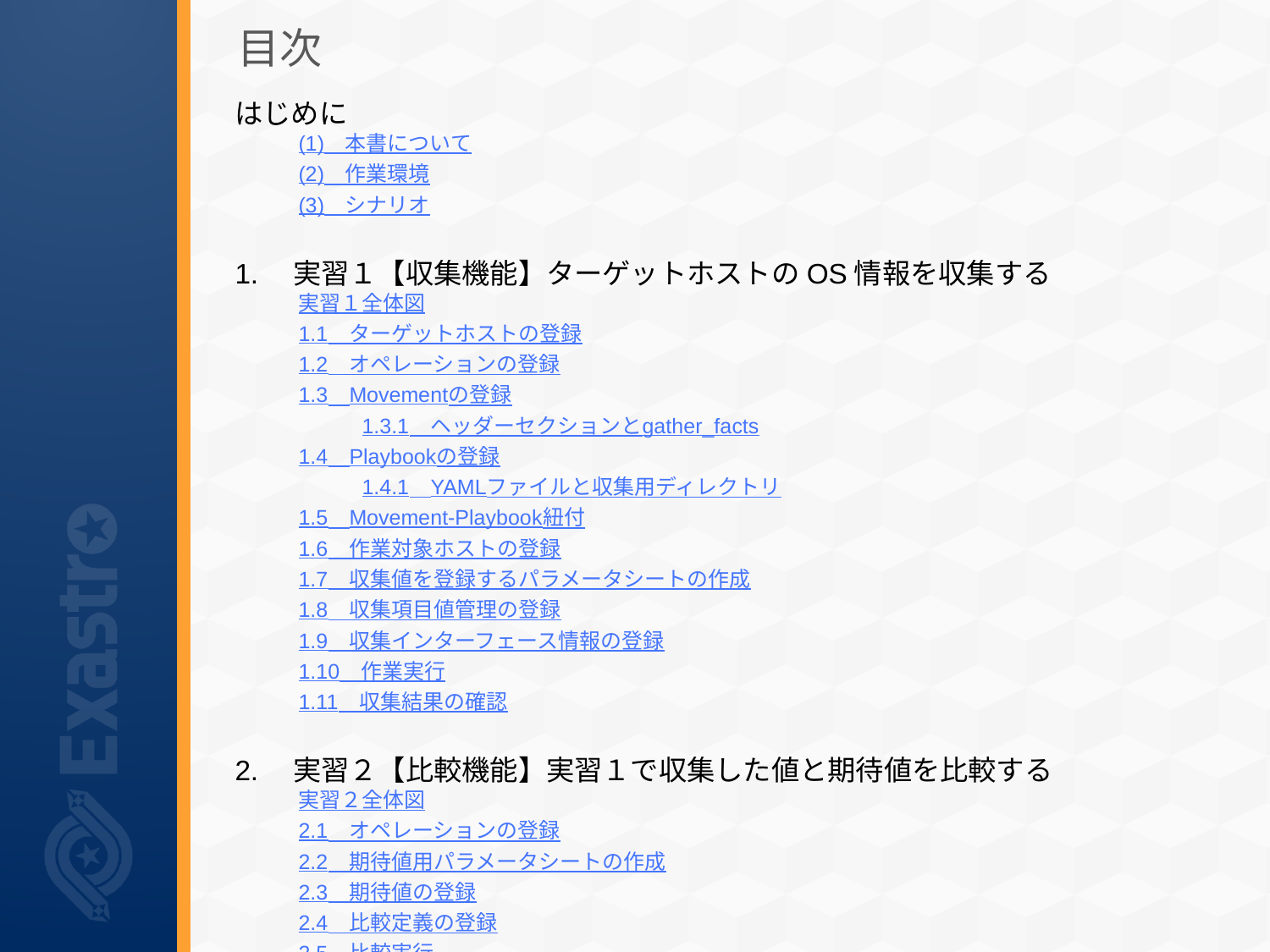

# 目次
はじめに
(1)　本書について
(2)　作業環境
(3)　シナリオ

1.　実習１【収集機能】ターゲットホストのOS情報を収集する
実習１全体図
1.1　ターゲットホストの登録
1.2　オペレーションの登録
1.3　Movementの登録
1.3.1　ヘッダーセクションとgather_facts
1.4　Playbookの登録
1.4.1　YAMLファイルと収集用ディレクトリ
1.5　Movement-Playbook紐付
1.6　作業対象ホストの登録
1.7　収集値を登録するパラメータシートの作成
1.8　収集項目値管理の登録
1.9　収集インターフェース情報の登録
1.10　作業実行
1.11　収集結果の確認

2.　実習２【比較機能】実習１で収集した値と期待値を比較する
実習２全体図
2.1　オペレーションの登録
2.2　期待値用パラメータシートの作成
2.3　期待値の登録
2.4　比較定義の登録
2.5　比較実行
【参考】比較定義詳細
【参考】（1）比較定義の登録